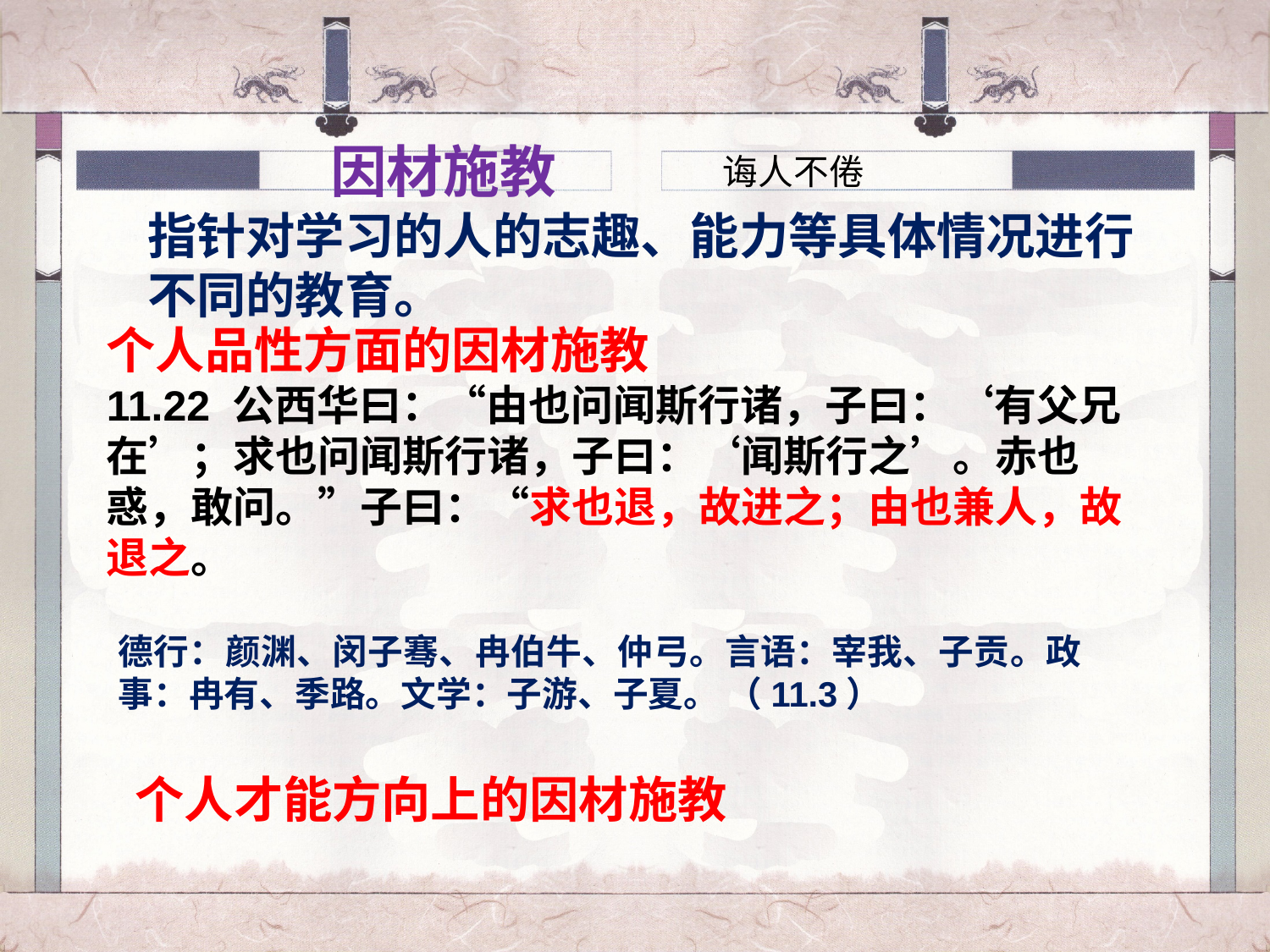

因材施教
诲人不倦
指针对学习的人的志趣、能力等具体情况进行不同的教育。
个人品性方面的因材施教
11.22 公西华曰：“由也问闻斯行诸，子曰：‘有父兄在’；求也问闻斯行诸，子曰：‘闻斯行之’。赤也惑，敢问。”子曰：“求也退，故进之；由也兼人，故退之。

德行：颜渊、闵子骞、冉伯牛、仲弓。言语：宰我、子贡。政事：冉有、季路。文学：子游、子夏。 （11.3）
个人才能方向上的因材施教